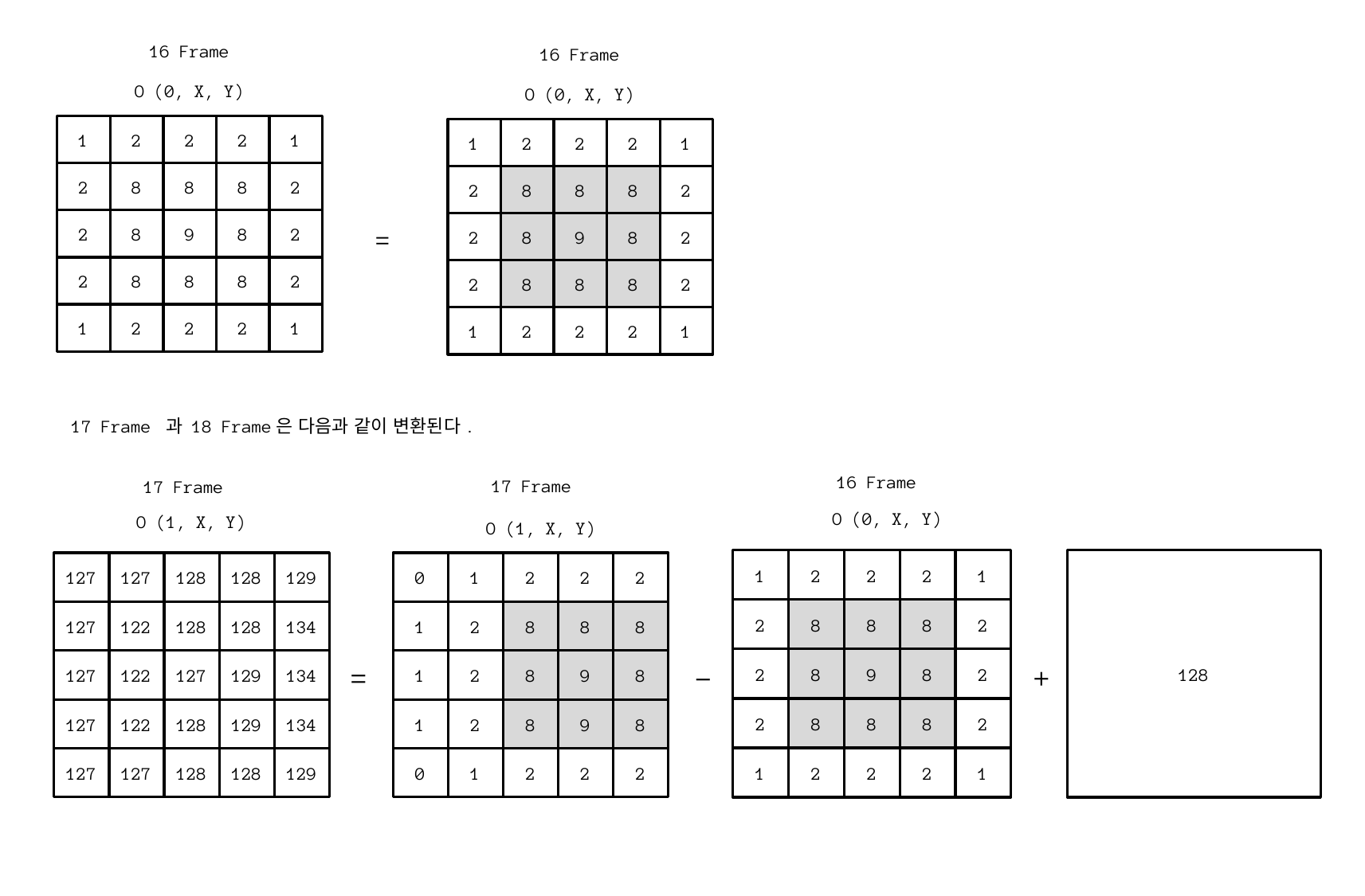

16 Frame
O (0, X, Y)
1
2
2
2
1
2
8
8
8
2
2
9
8
2
8
8
2
8
8
2
1
2
2
2
1
16 Frame
O (0, X, Y)
1
2
2
2
1
2
8
8
8
2
2
9
8
2
8
8
2
8
8
2
1
2
2
2
1
=
17 Frame 과 18 Frame은 다음과 같이 변환된다.
16 Frame
O (0, X, Y)
1
2
2
2
1
2
8
8
8
2
2
9
8
2
8
8
2
8
8
2
1
2
2
2
1
17 Frame
O (1, X, Y)
17 Frame
O (1, X, Y)
129
128
128
127
127
134
128
128
122
127
134
127
129
127
122
129
134
122
128
127
129
128
127
128
127
128
2
2
2
1
0
8
8
8
2
1
+
8
-
9
2
8
1
=
8
9
2
8
1
2
2
2
1
0